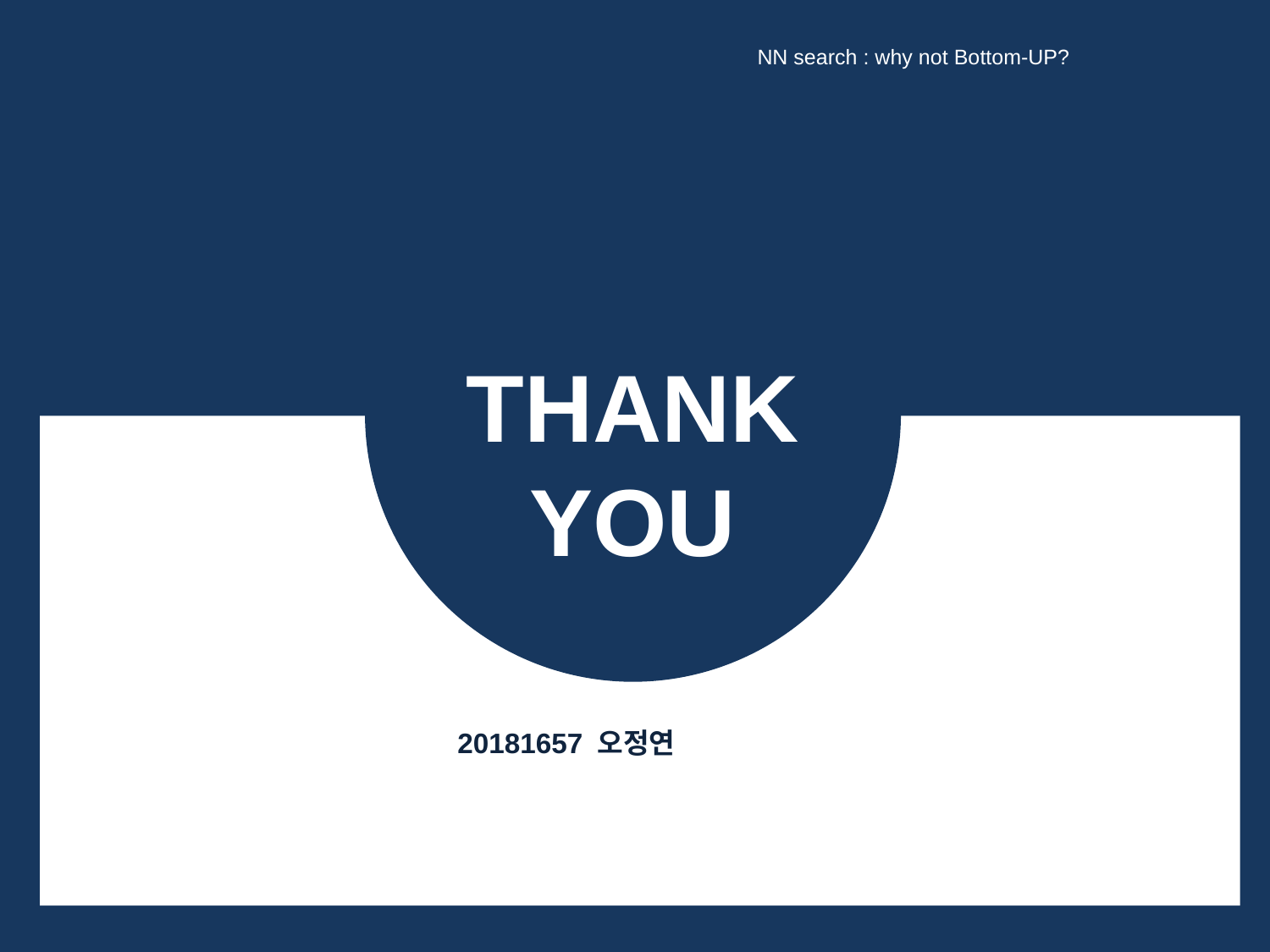

NN search : why not Bottom-UP?

THANK
YOU

20181657 오정연